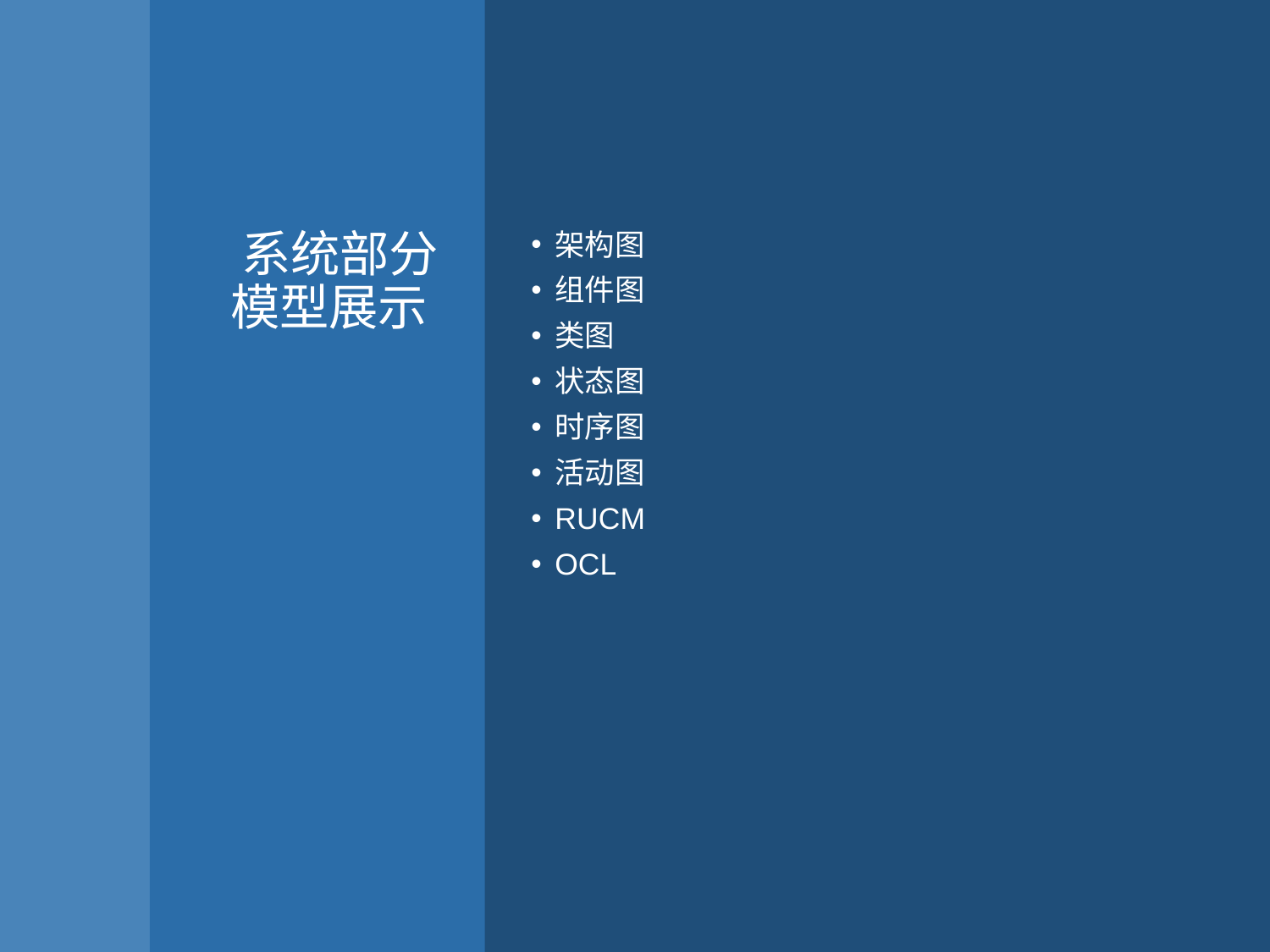

# 系统部分模型展示
架构图
组件图
类图
状态图
时序图
活动图
RUCM
OCL